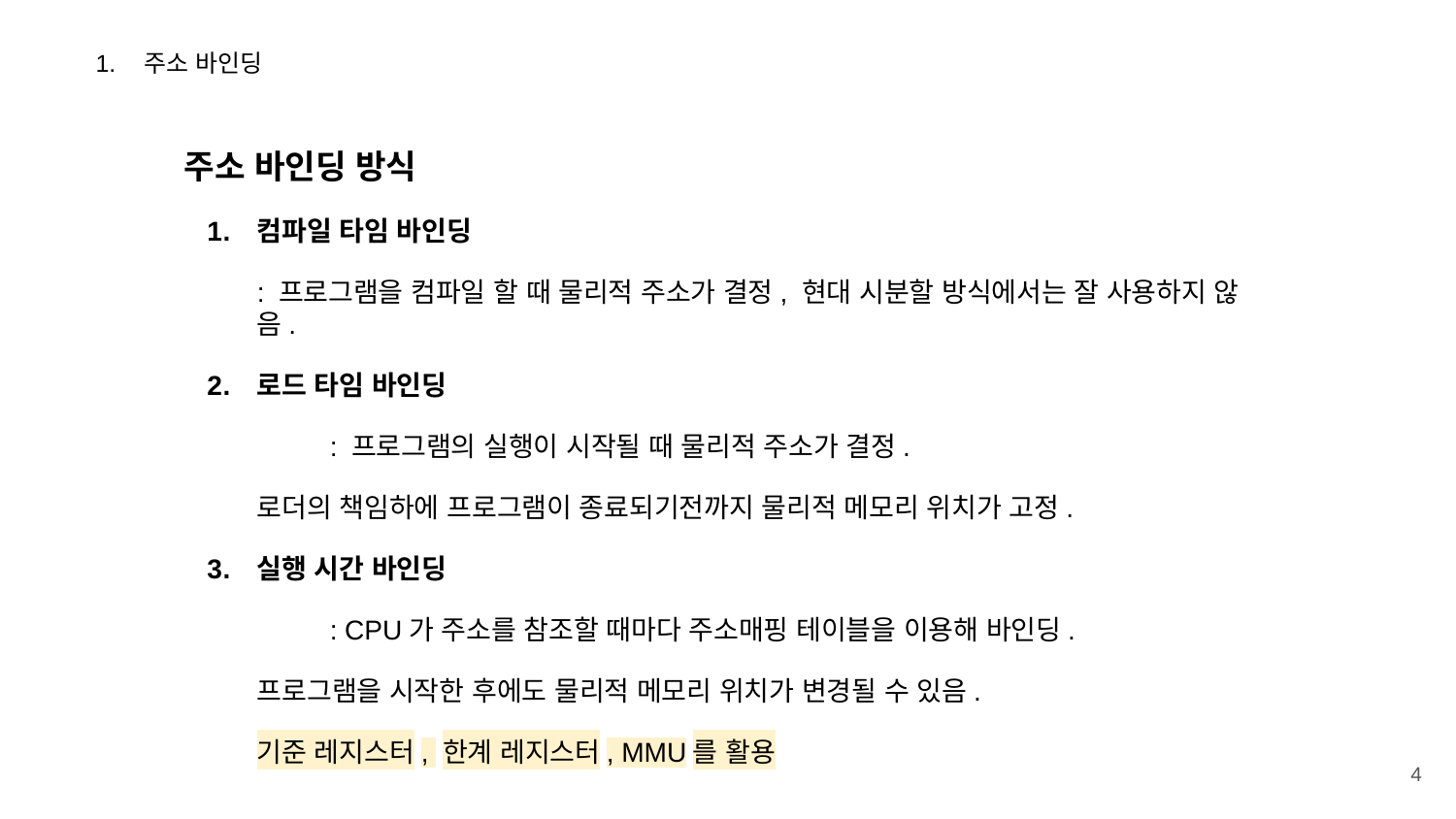

주소 바인딩
주소 바인딩 방식
컴파일 타임 바인딩
: 프로그램을 컴파일 할 때 물리적 주소가 결정, 현대 시분할 방식에서는 잘 사용하지 않음.
로드 타임 바인딩
	: 프로그램의 실행이 시작될 때 물리적 주소가 결정.
로더의 책임하에 프로그램이 종료되기전까지 물리적 메모리 위치가 고정.
실행 시간 바인딩
	: CPU가 주소를 참조할 때마다 주소매핑 테이블을 이용해 바인딩.
프로그램을 시작한 후에도 물리적 메모리 위치가 변경될 수 있음.
기준 레지스터, 한계 레지스터, MMU를 활용
4